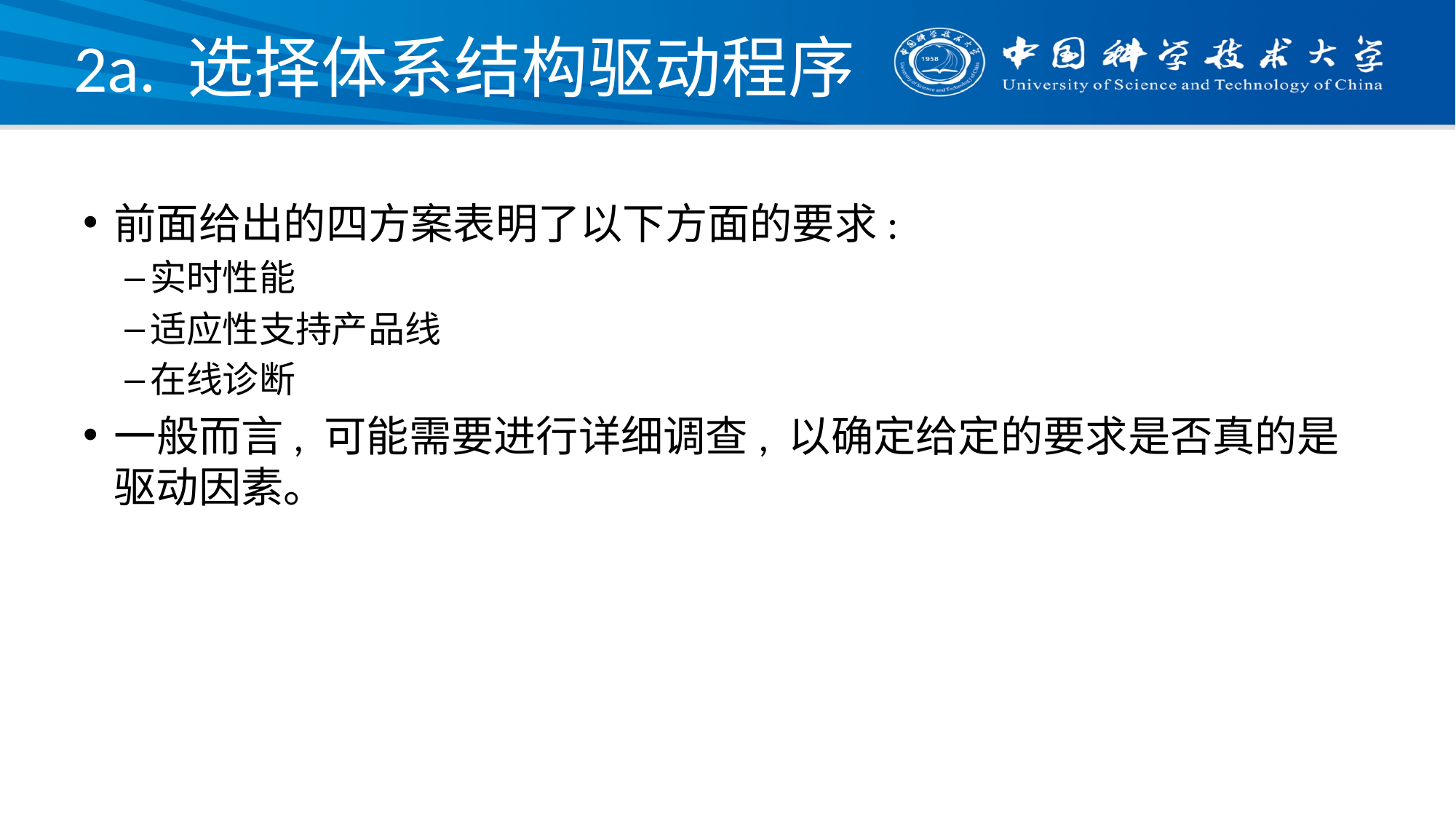

# 2a. 选择体系结构驱动程序
前面给出的四方案表明了以下方面的要求:
实时性能
适应性支持产品线
在线诊断
一般而言, 可能需要进行详细调查, 以确定给定的要求是否真的是驱动因素。